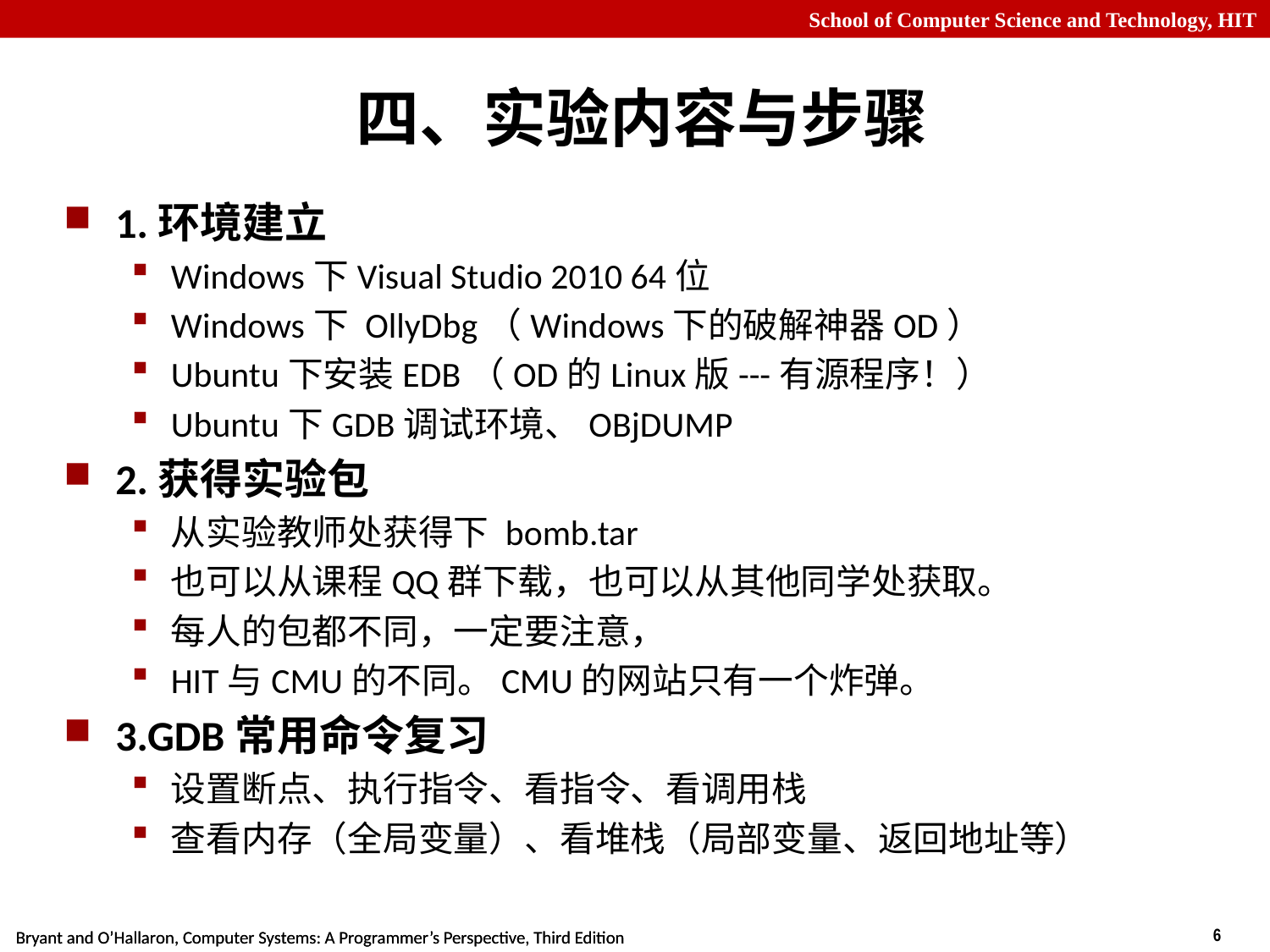

# 四、实验内容与步骤
1.环境建立
Windows下Visual Studio 2010 64位
Windows下 OllyDbg（Windows下的破解神器OD）
Ubuntu下安装EDB（OD的Linux版---有源程序！）
Ubuntu下GDB调试环境、OBjDUMP
2.获得实验包
从实验教师处获得下 bomb.tar
也可以从课程QQ群下载，也可以从其他同学处获取。
每人的包都不同，一定要注意，
HIT与CMU的不同。CMU的网站只有一个炸弹。
3.GDB常用命令复习
设置断点、执行指令、看指令、看调用栈
查看内存（全局变量）、看堆栈（局部变量、返回地址等）